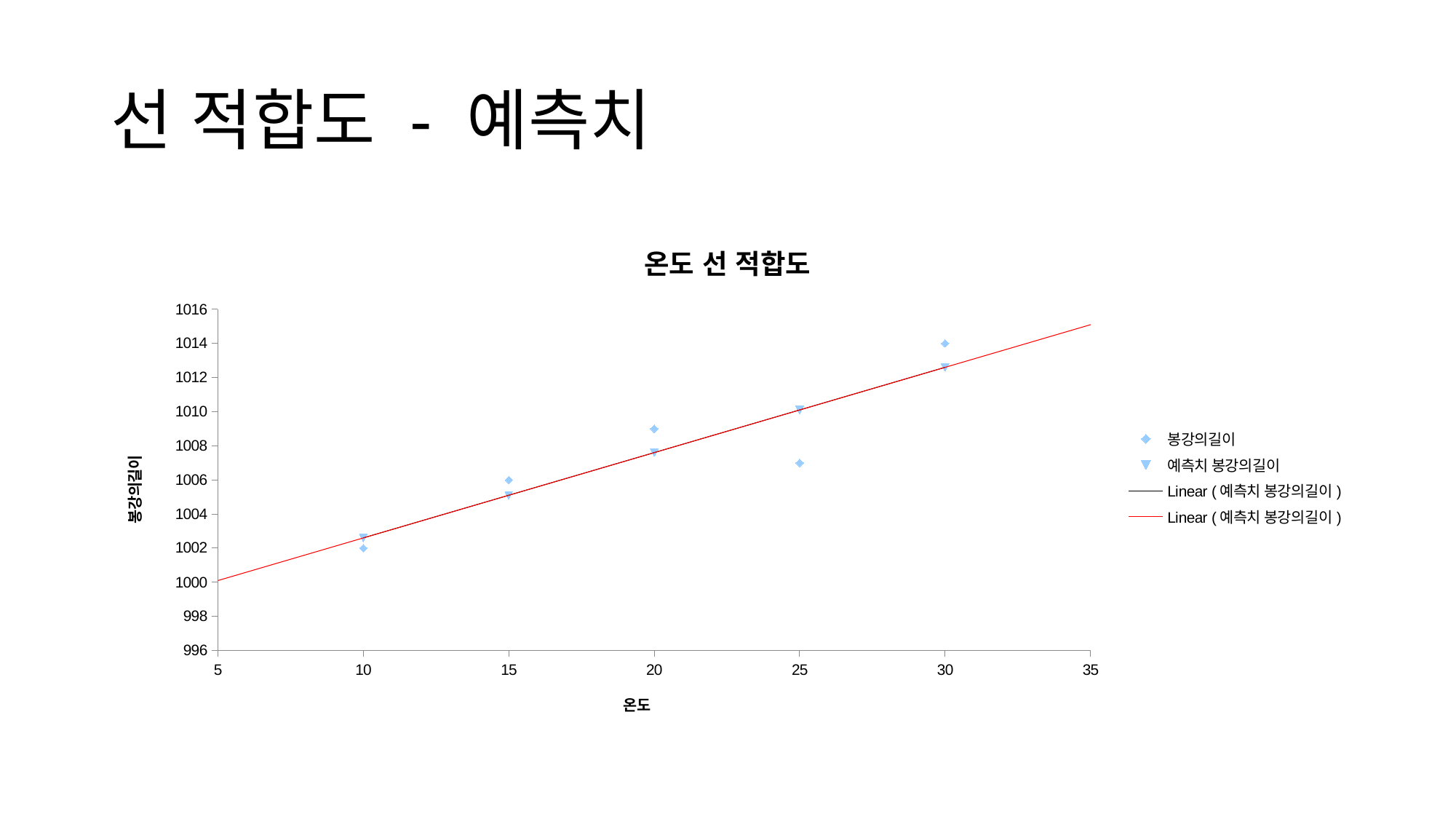

# 선 적합도 - 예측치

### Chart: 온도 선 적합도

| Category |  |  |
|---|---|---|